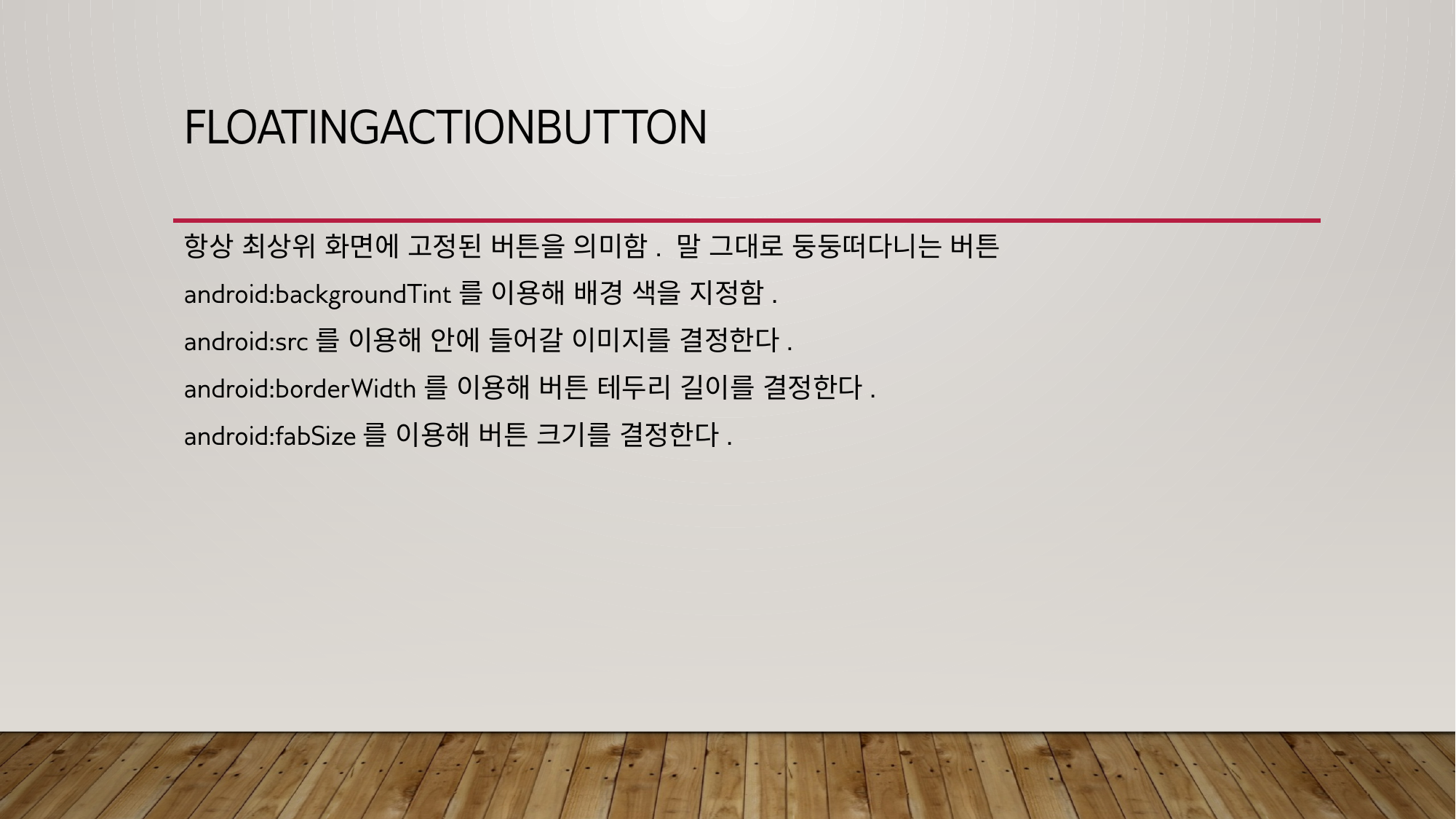

# FloatingActionButton
항상 최상위 화면에 고정된 버튼을 의미함. 말 그대로 둥둥떠다니는 버튼
android:backgroundTint를 이용해 배경 색을 지정함.
android:src를 이용해 안에 들어갈 이미지를 결정한다.
android:borderWidth를 이용해 버튼 테두리 길이를 결정한다.
android:fabSize를 이용해 버튼 크기를 결정한다.